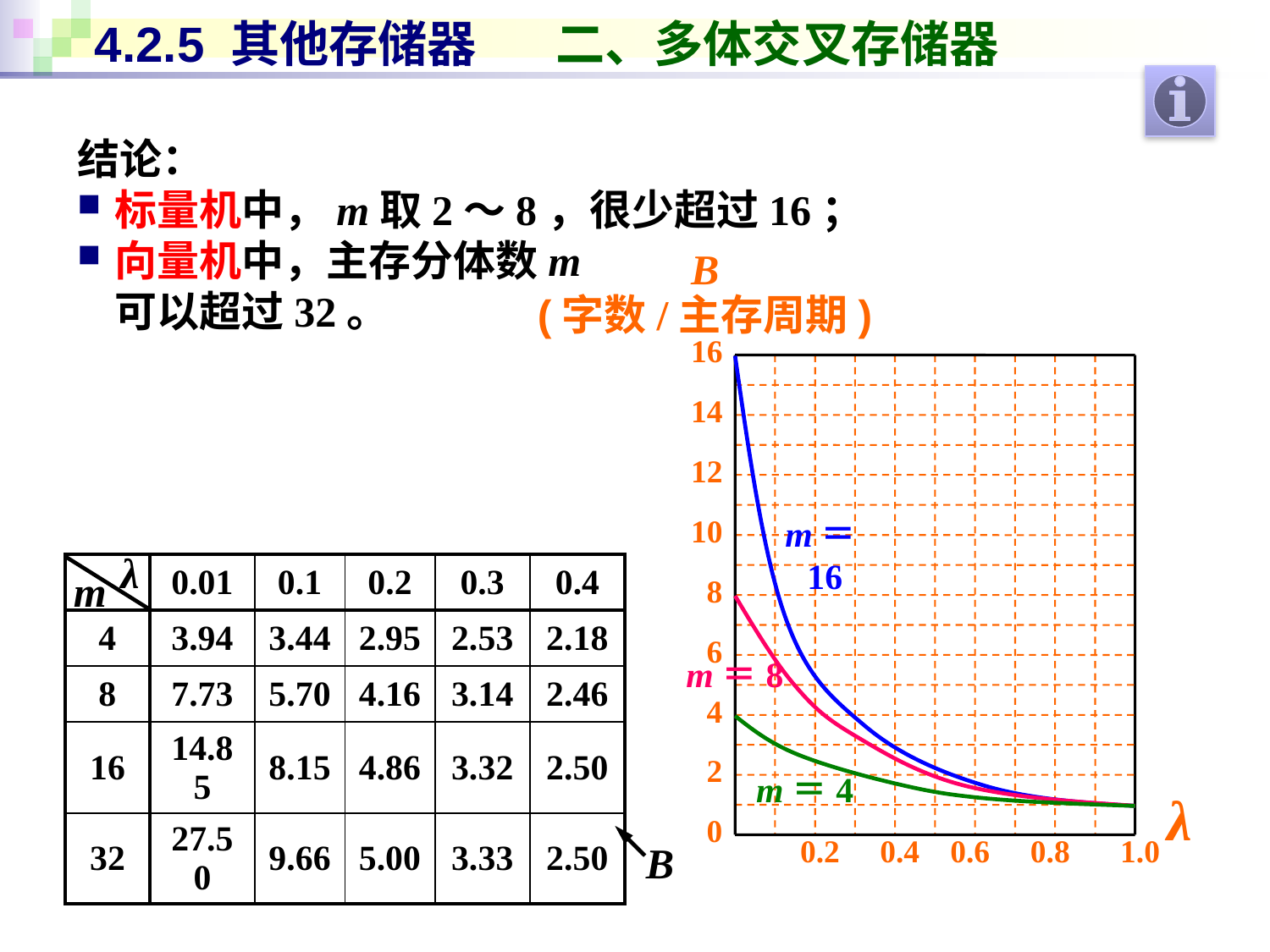

# 4.2.5 其他存储器       二、多体交叉存储器

结论：
标量机中，m取2～8，很少超过16；
向量机中，主存分体数m
可以超过32。
B
(字数/主存周期)
16

14

12

10

m＝16

8

6

m＝8

4

2

m＝4

λ
0

0.2
0.4
0.6
0.8
1.0

λ
|  | 0.01 | 0.1 | 0.2 | 0.3 | 0.4 |
| --- | --- | --- | --- | --- | --- |
| 4 | 3.94 | 3.44 | 2.95 | 2.53 | 2.18 |
| 8 | 7.73 | 5.70 | 4.16 | 3.14 | 2.46 |
| 16 | 14.85 | 8.15 | 4.86 | 3.32 | 2.50 |
| 32 | 27.50 | 9.66 | 5.00 | 3.33 | 2.50 |

m

B
78